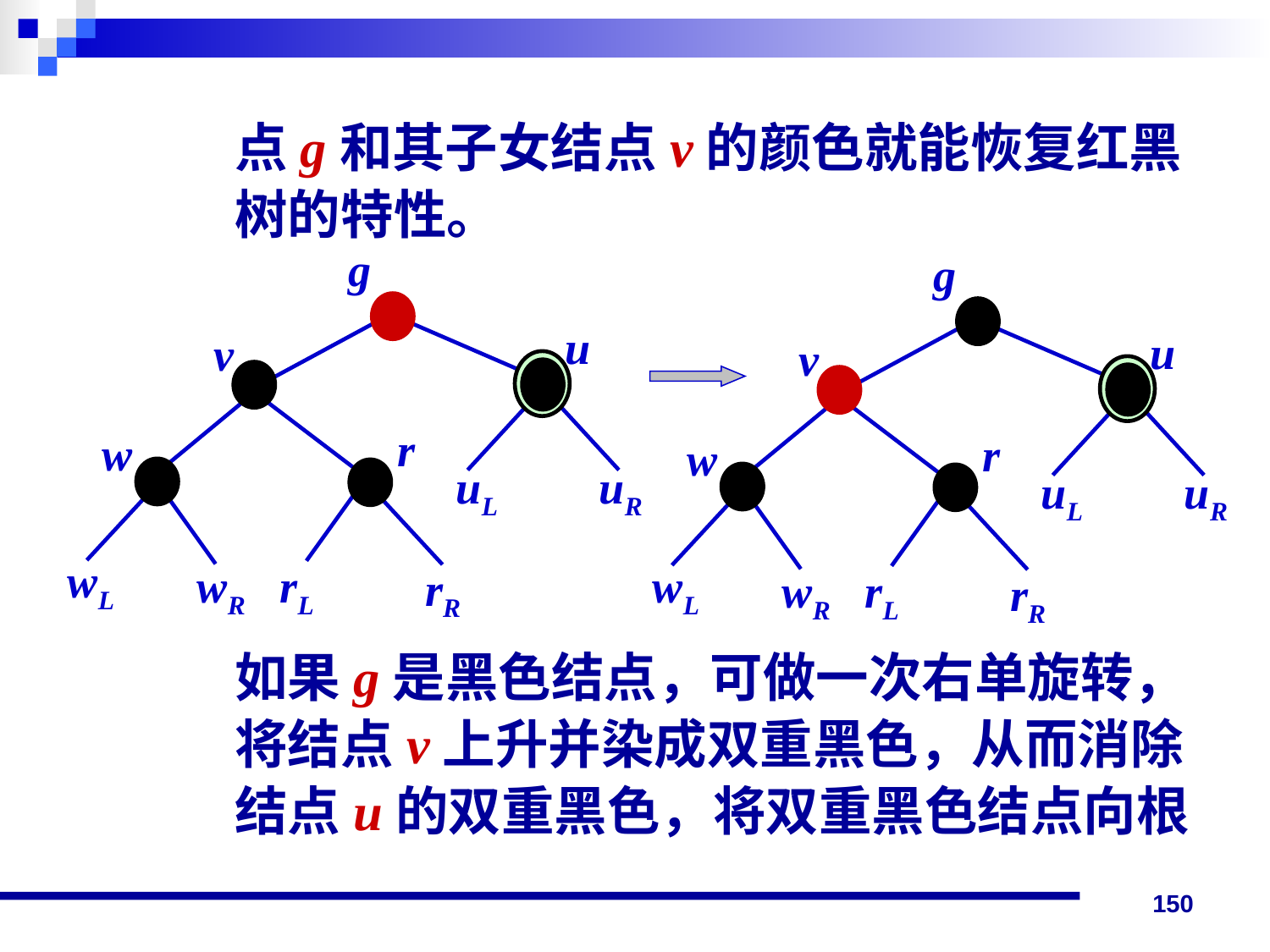

点g和其子女结点v的颜色就能恢复红黑树的特性。

	如果g是黑色结点，可做一次右单旋转，将结点v上升并染成双重黑色，从而消除结点u的双重黑色，将双重黑色结点向根
g

u

v

r
w
uL        uR

wL
 wR
rL
rR
g

u

v

r
w
uL        uR

wL
 wR
rL
rR

150